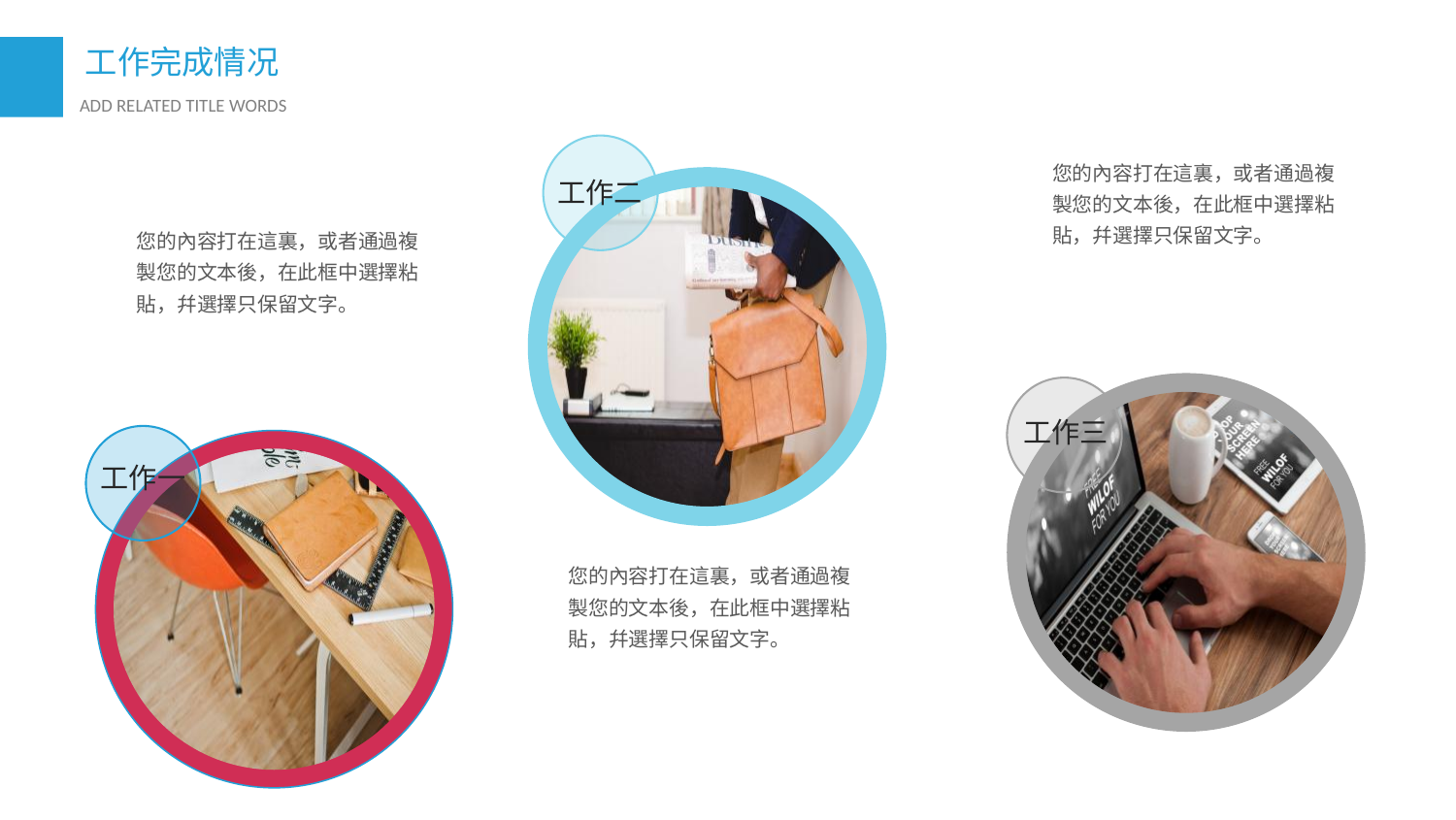

您的內容打在這裏，或者通過複製您的文本後，在此框中選擇粘貼，幷選擇只保留文字。

工作二
您的內容打在這裏，或者通過複製您的文本後，在此框中選擇粘貼，幷選擇只保留文字。

工作三

工作一
您的內容打在這裏，或者通過複製您的文本後，在此框中選擇粘貼，幷選擇只保留文字。